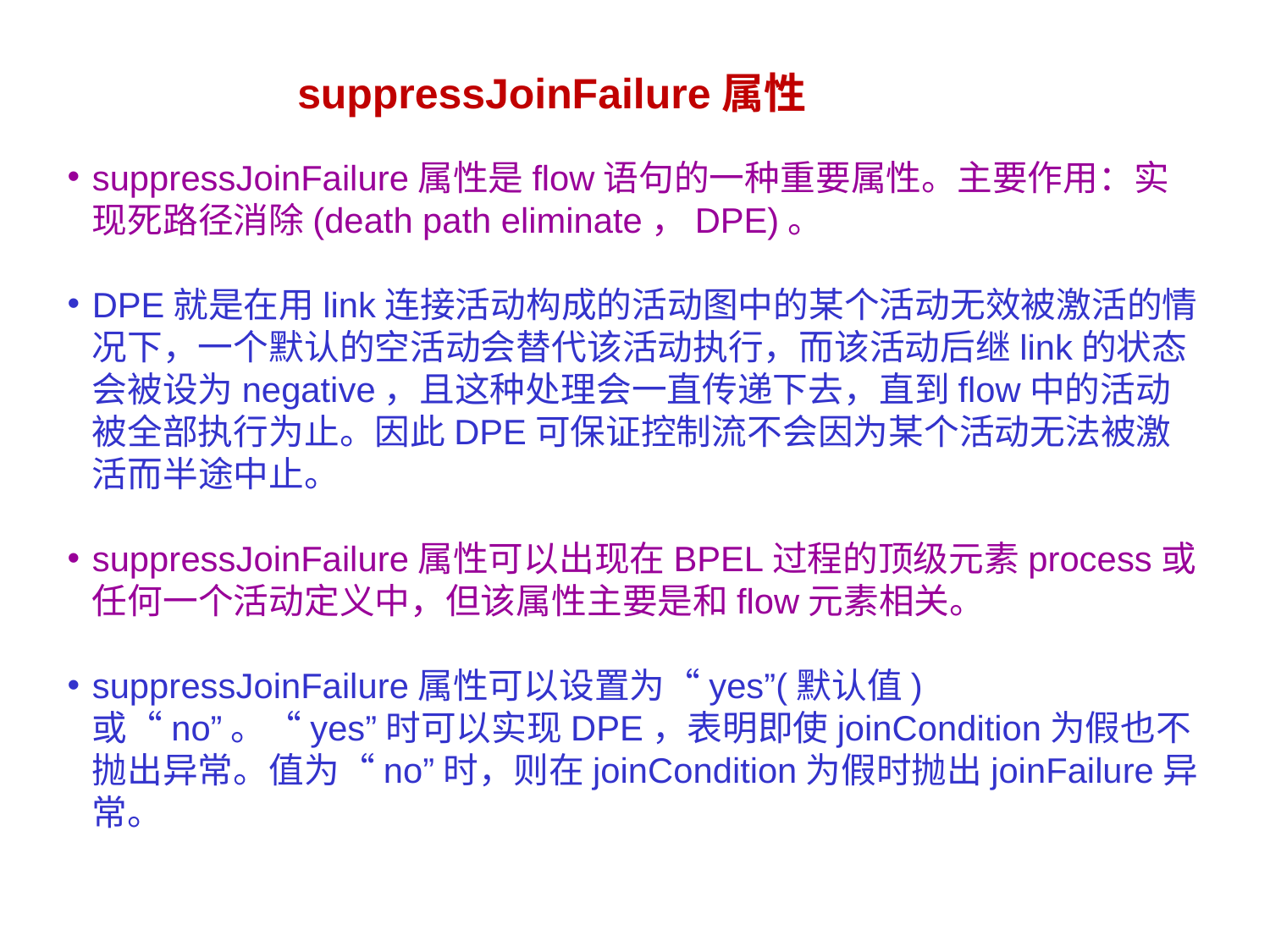

suppressJoinFailure属性
suppressJoinFailure属性是flow语句的一种重要属性。主要作用：实现死路径消除(death path eliminate，DPE)。

DPE就是在用link连接活动构成的活动图中的某个活动无效被激活的情况下，一个默认的空活动会替代该活动执行，而该活动后继link的状态会被设为negative，且这种处理会一直传递下去，直到flow中的活动被全部执行为止。因此DPE可保证控制流不会因为某个活动无法被激活而半途中止。

suppressJoinFailure属性可以出现在BPEL过程的顶级元素process或任何一个活动定义中，但该属性主要是和flow元素相关。

suppressJoinFailure属性可以设置为“yes”(默认值)或“no”。“yes”时可以实现DPE，表明即使joinCondition为假也不抛出异常。值为“no”时，则在joinCondition为假时抛出joinFailure异常。
54